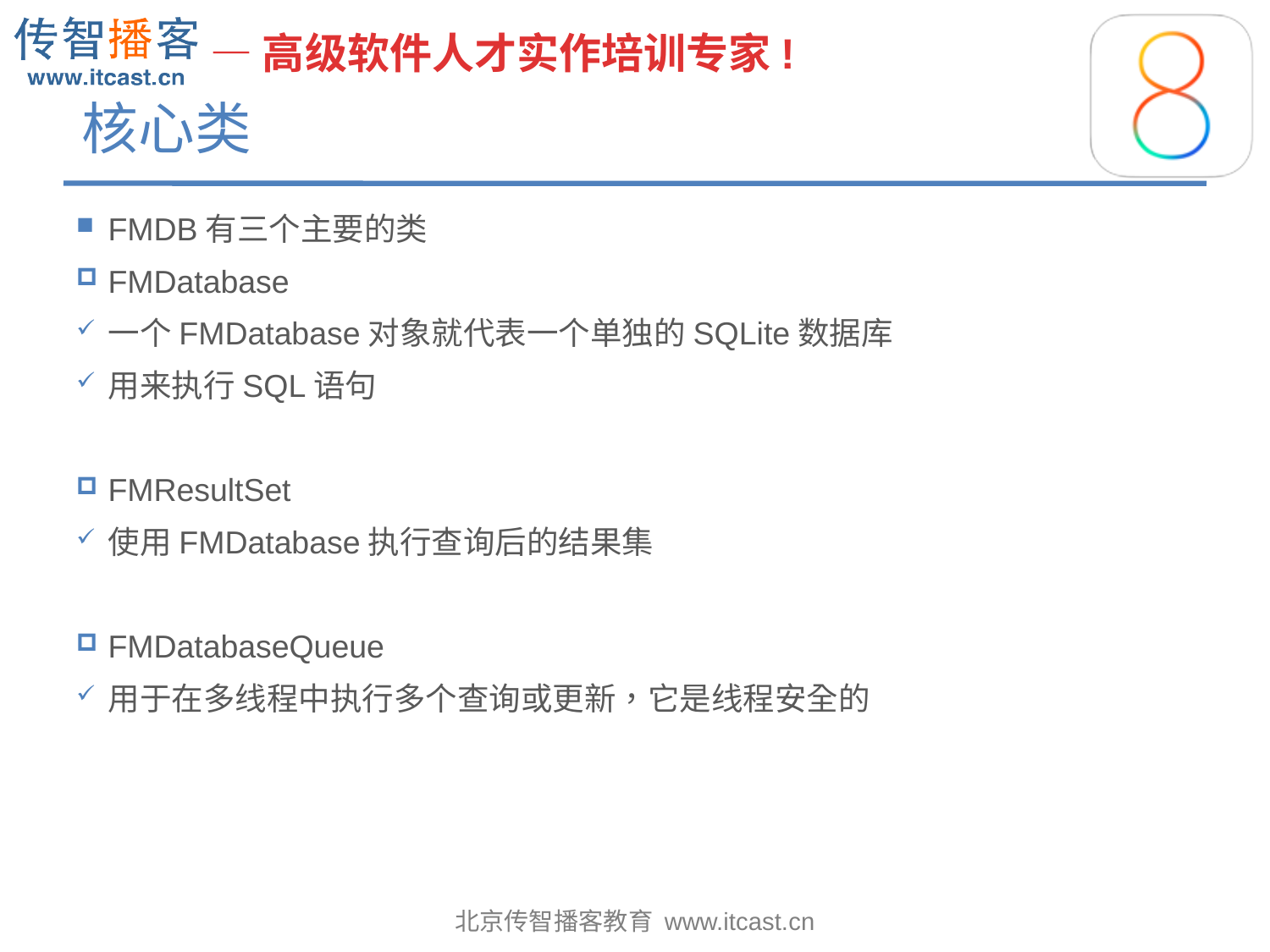

# 核心类
FMDB有三个主要的类
FMDatabase
一个FMDatabase对象就代表一个单独的SQLite数据库
用来执行SQL语句

FMResultSet
使用FMDatabase执行查询后的结果集

FMDatabaseQueue
用于在多线程中执行多个查询或更新，它是线程安全的